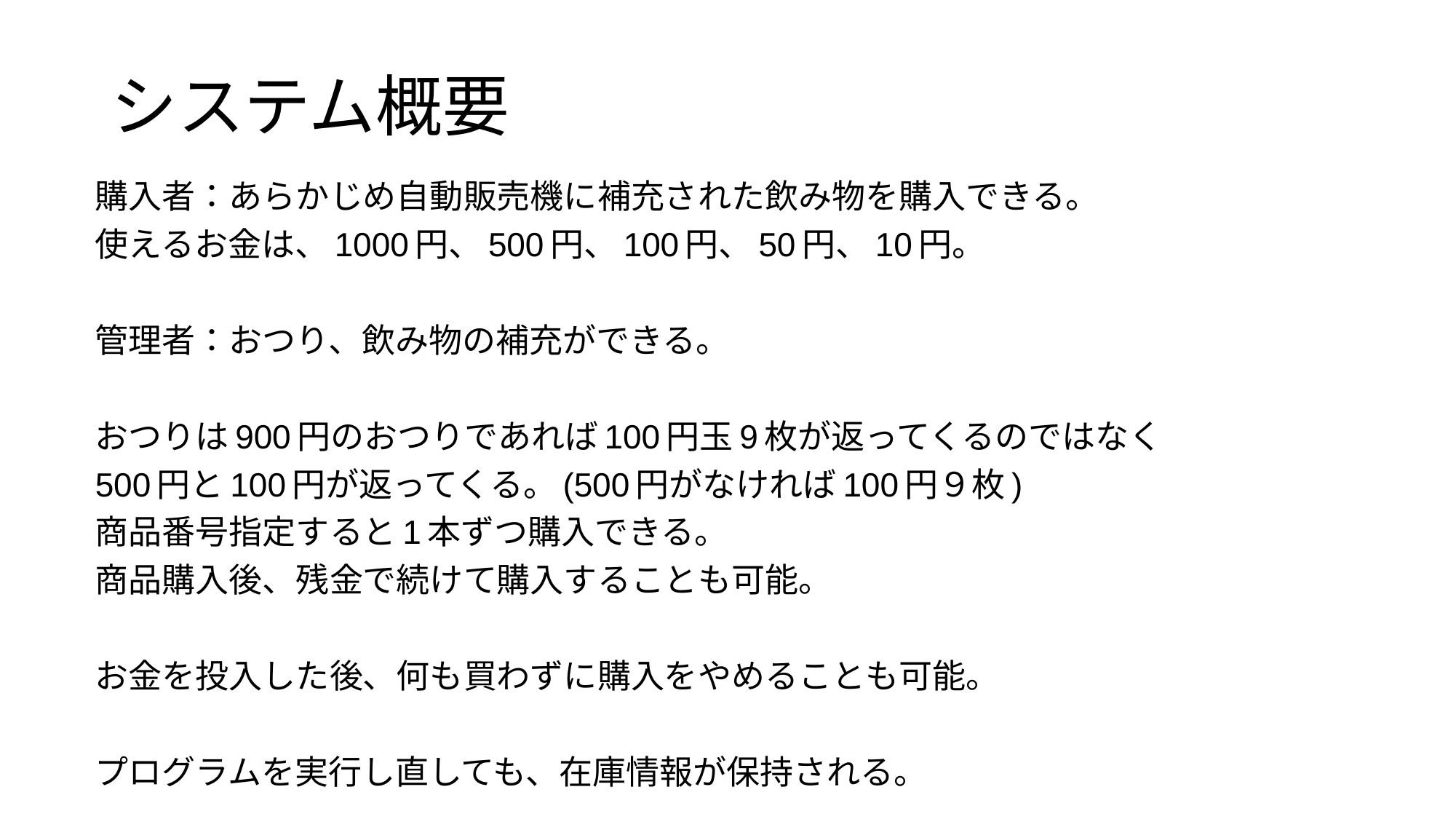

# システム概要
購入者：あらかじめ自動販売機に補充された飲み物を購入できる。
使えるお金は、1000円、500円、100円、50円、10円。

管理者：おつり、飲み物の補充ができる。

おつりは900円のおつりであれば100円玉9枚が返ってくるのではなく
500円と100円が返ってくる。(500円がなければ100円９枚)
商品番号指定すると1本ずつ購入できる。
商品購入後、残金で続けて購入することも可能。

お金を投入した後、何も買わずに購入をやめることも可能。

プログラムを実行し直しても、在庫情報が保持される。